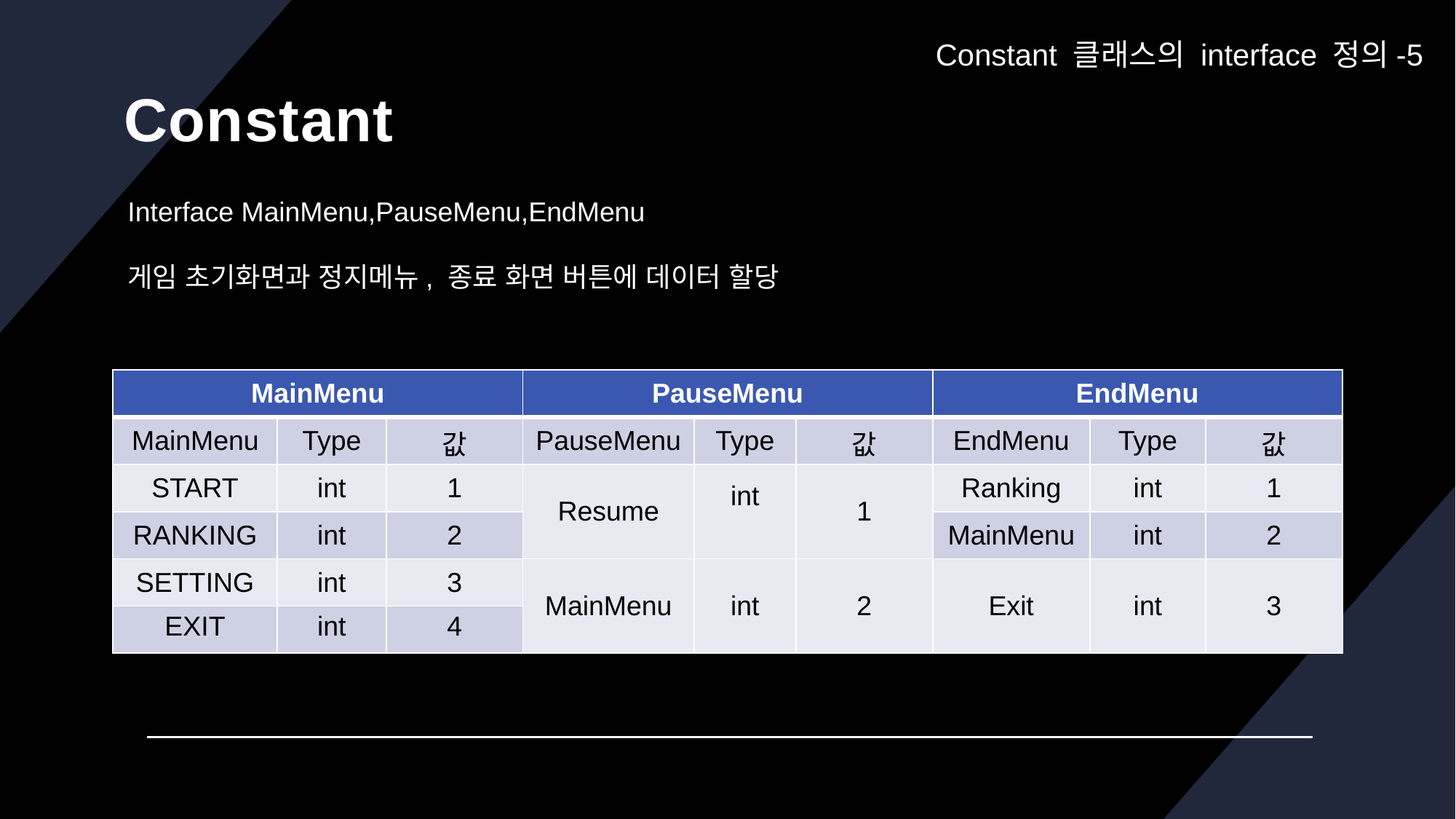

# Constant

Constant 클래스의 interface 정의-5

Interface MainMenu,PauseMenu,EndMenu

게임 초기화면과 정지메뉴, 종료 화면 버튼에 데이터 할당
| MainMenu |  |  | PauseMenu |  |  | EndMenu |  |  |
| --- | --- | --- | --- | --- | --- | --- | --- | --- |
| MainMenu | Type | 값 | PauseMenu | Type | 값 | EndMenu | Type | 값 |
| START | int | 1 | Resume | int | 1 | Ranking | int | 1 |
| RANKING | int | 2 |  |  |  | MainMenu | int | 2 |
| SETTING | int | 3 | MainMenu | int | 2 | Exit | int | 3 |
| EXIT | int | 4 |  |  |  |  |  |  |
MySQL과 Eclipse 연동